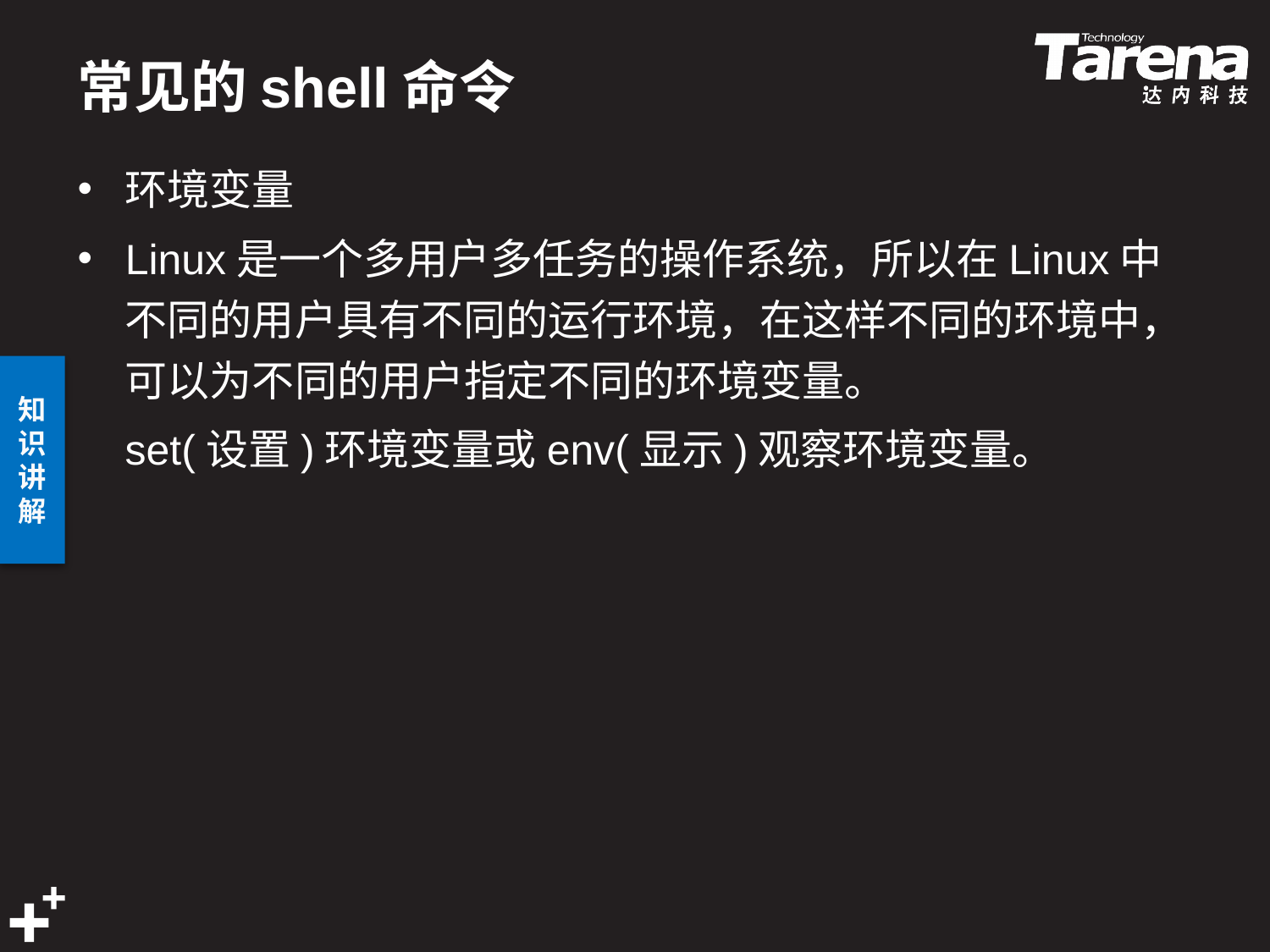

# 常见的shell命令
环境变量
Linux是一个多用户多任务的操作系统，所以在Linux中不同的用户具有不同的运行环境，在这样不同的环境中，可以为不同的用户指定不同的环境变量。
    set(设置)环境变量或env(显示)观察环境变量。